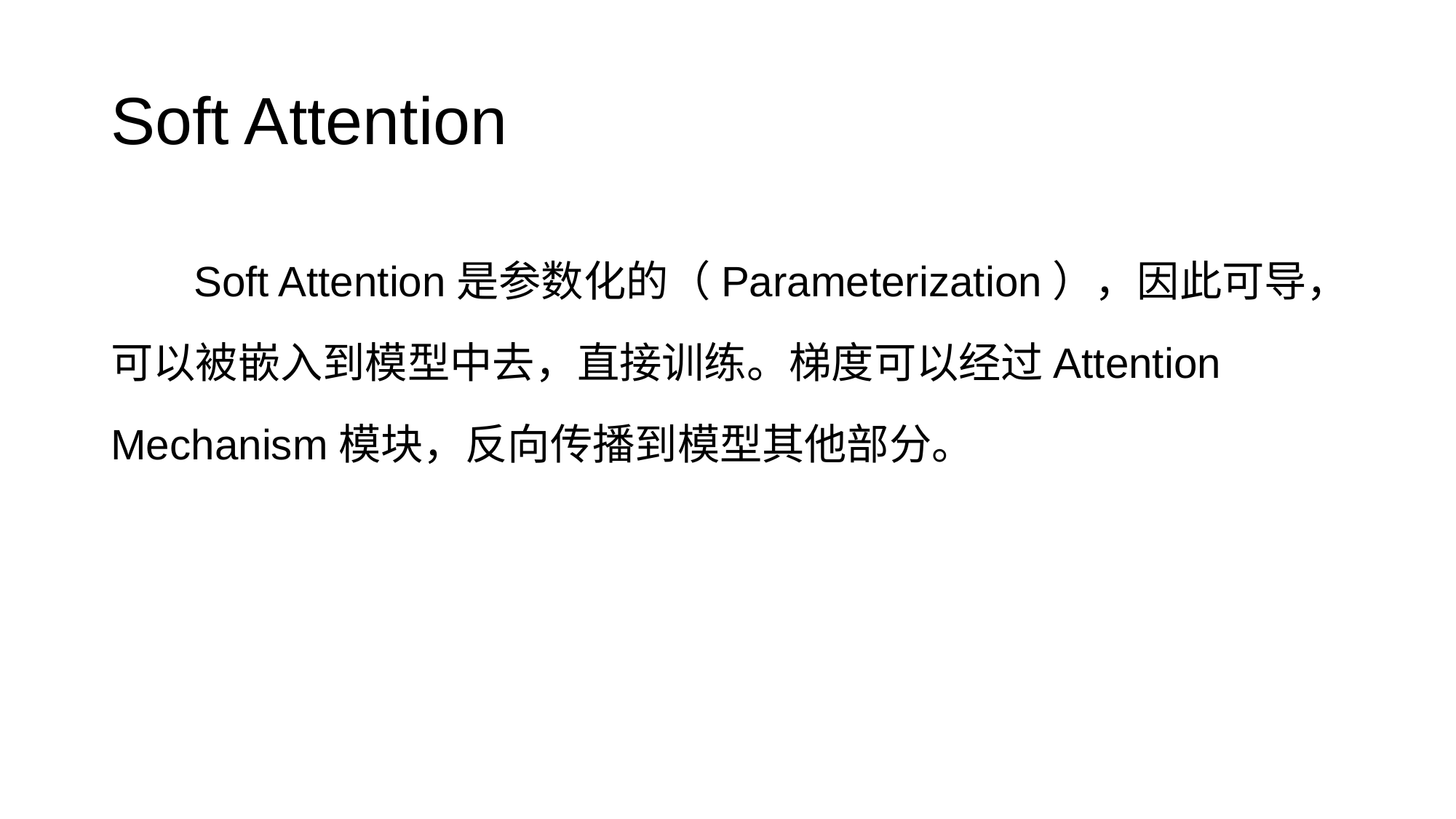

# Soft Attention
       Soft Attention是参数化的（Parameterization），因此可导，可以被嵌入到模型中去，直接训练。梯度可以经过Attention Mechanism模块，反向传播到模型其他部分。